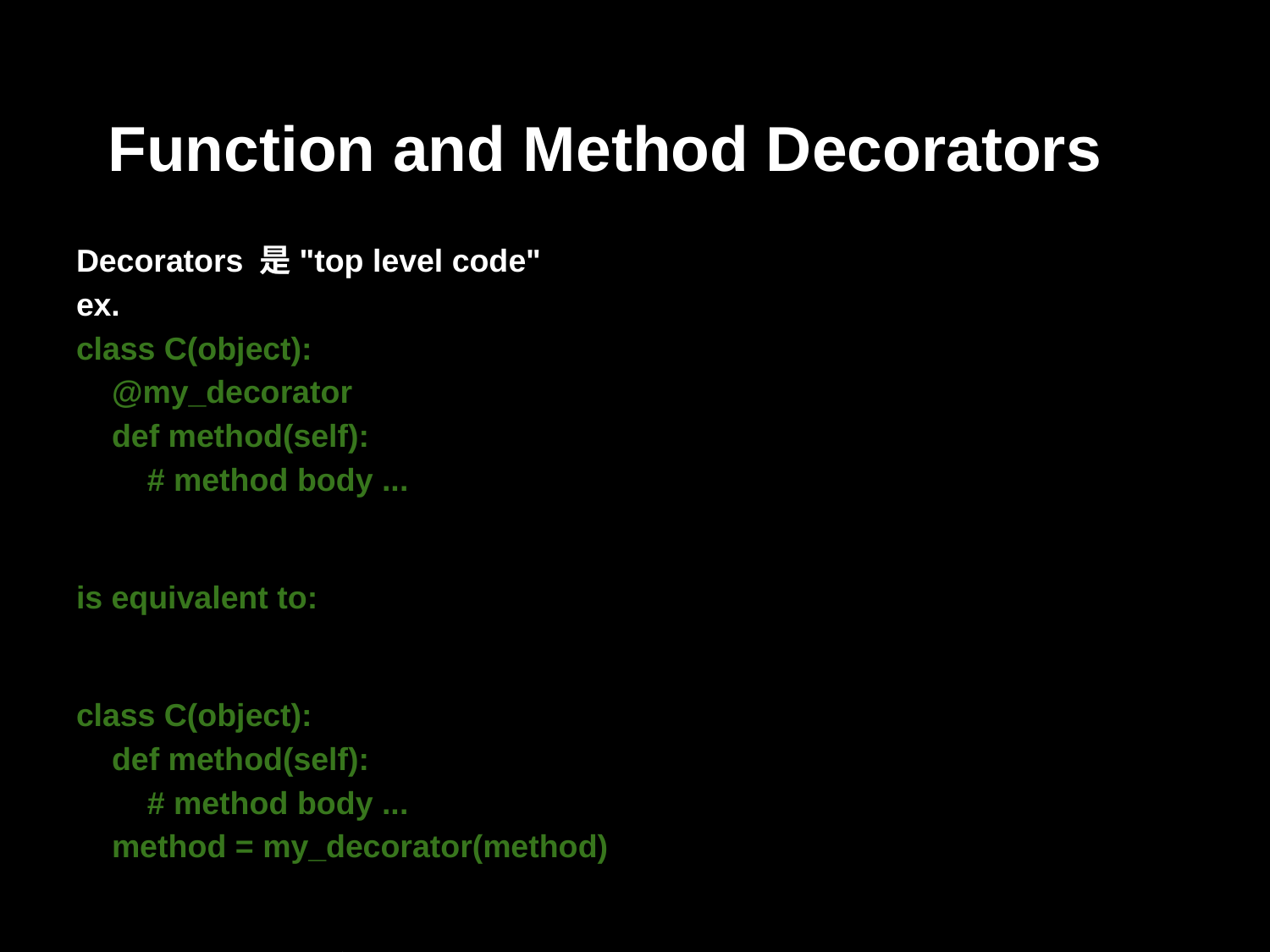

# Function and Method Decorators
Decorators 是"top level code"
ex.
class C(object):
    @my_decorator
    def method(self):
        # method body ...

is equivalent to:

class C(object):
    def method(self):
        # method body ...
    method = my_decorator(method)

Decorators明智使用但不濫用